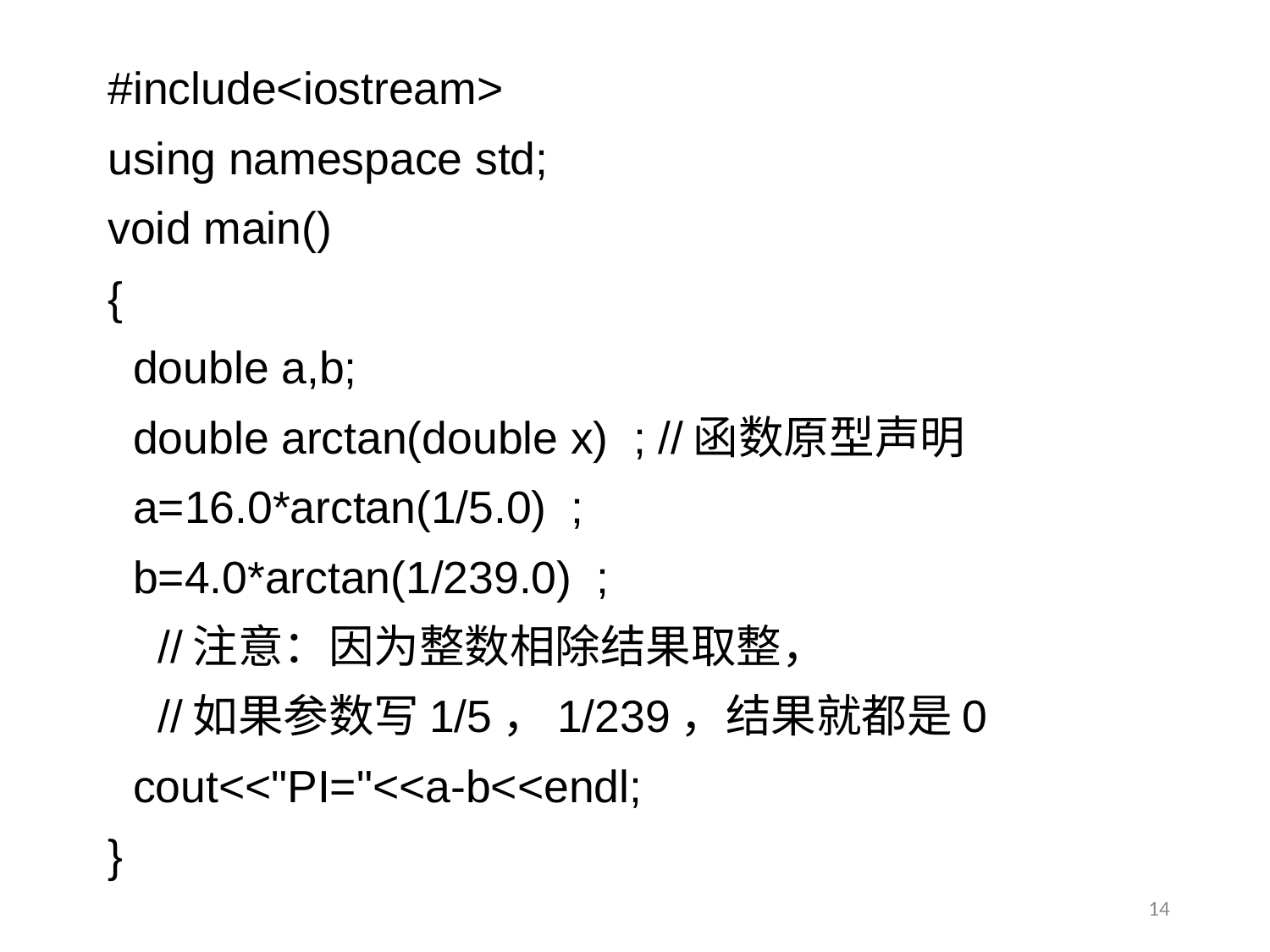

#include<iostream>
using namespace std;
void main()
{
  double a,b;
  double arctan(double x)  ; //函数原型声明
  a=16.0*arctan(1/5.0)  ;
  b=4.0*arctan(1/239.0)  ;
    //注意：因为整数相除结果取整，
    //如果参数写1/5，1/239，结果就都是0
  cout<<"PI="<<a-b<<endl;
}
14
14